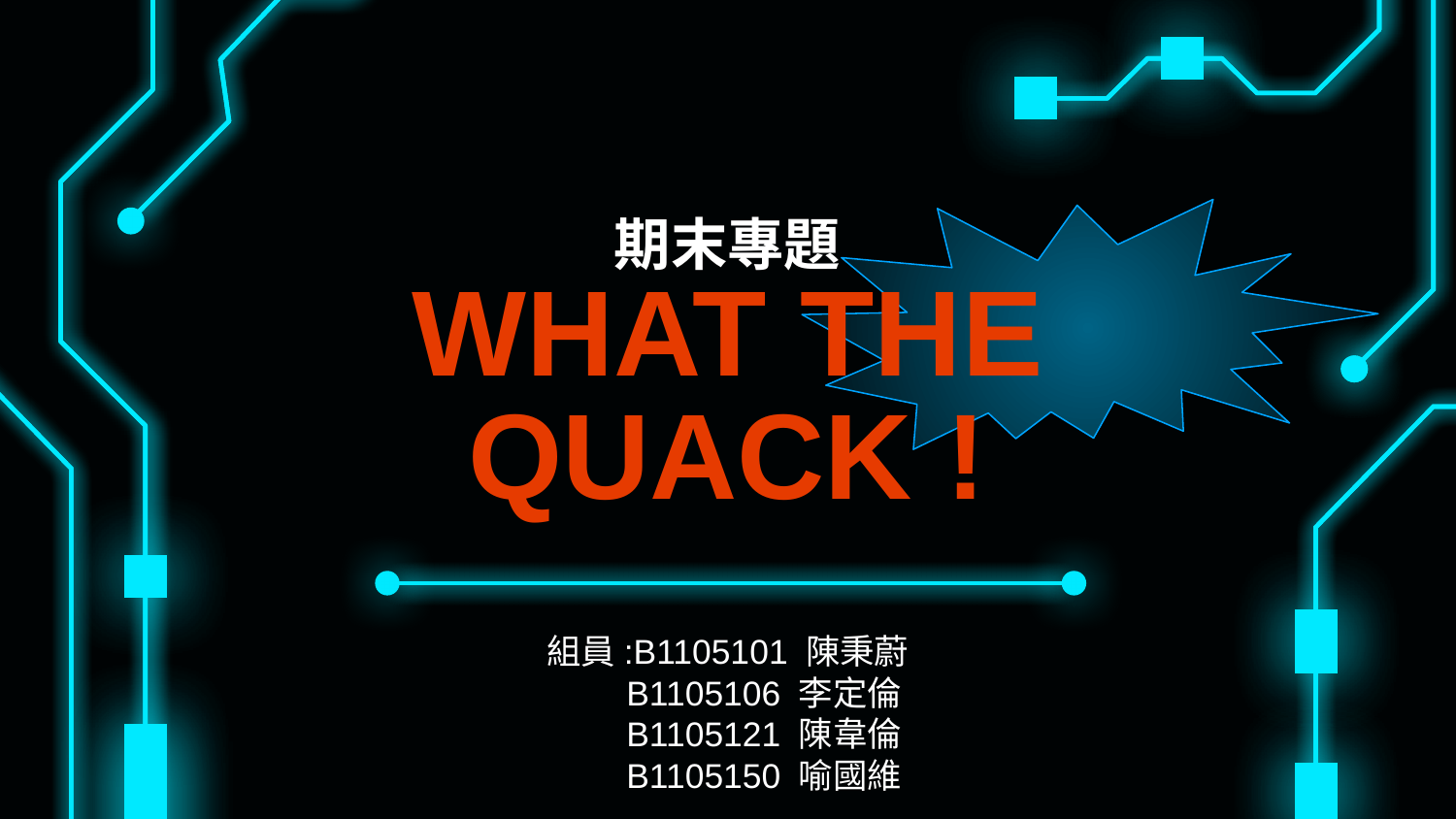

# 期末專題
WHAT THE QUACK !

組員:B1105101 陳秉蔚
B1105106 李定倫
B1105121 陳韋倫
B1105150 喻國維